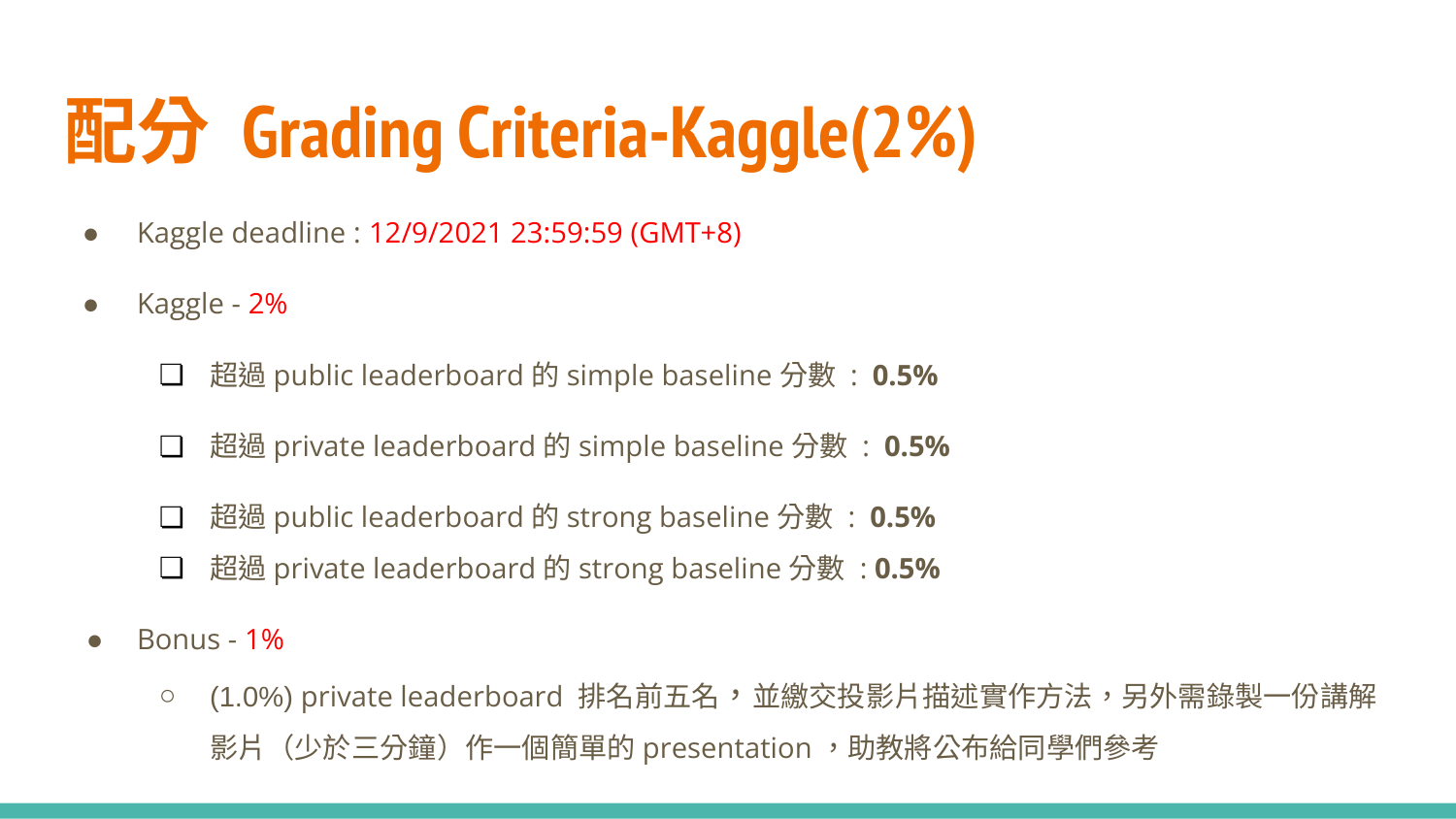

# 配分 Grading Criteria-Kaggle(2%)
Kaggle deadline : 12/9/2021 23:59:59 (GMT+8)
Kaggle - 2%
超過public leaderboard的simple baseline分數 :  0.5%
超過private leaderboard的simple baseline分數 :  0.5%
超過public leaderboard的strong baseline分數 :  0.5%
超過private leaderboard的strong baseline分數 : 0.5%
Bonus - 1%
(1.0%) private leaderboard 排名前五名，並繳交投影片描述實作方法，另外需錄製一份講解影片（少於三分鐘）作一個簡單的presentation，助教將公布給同學們參考